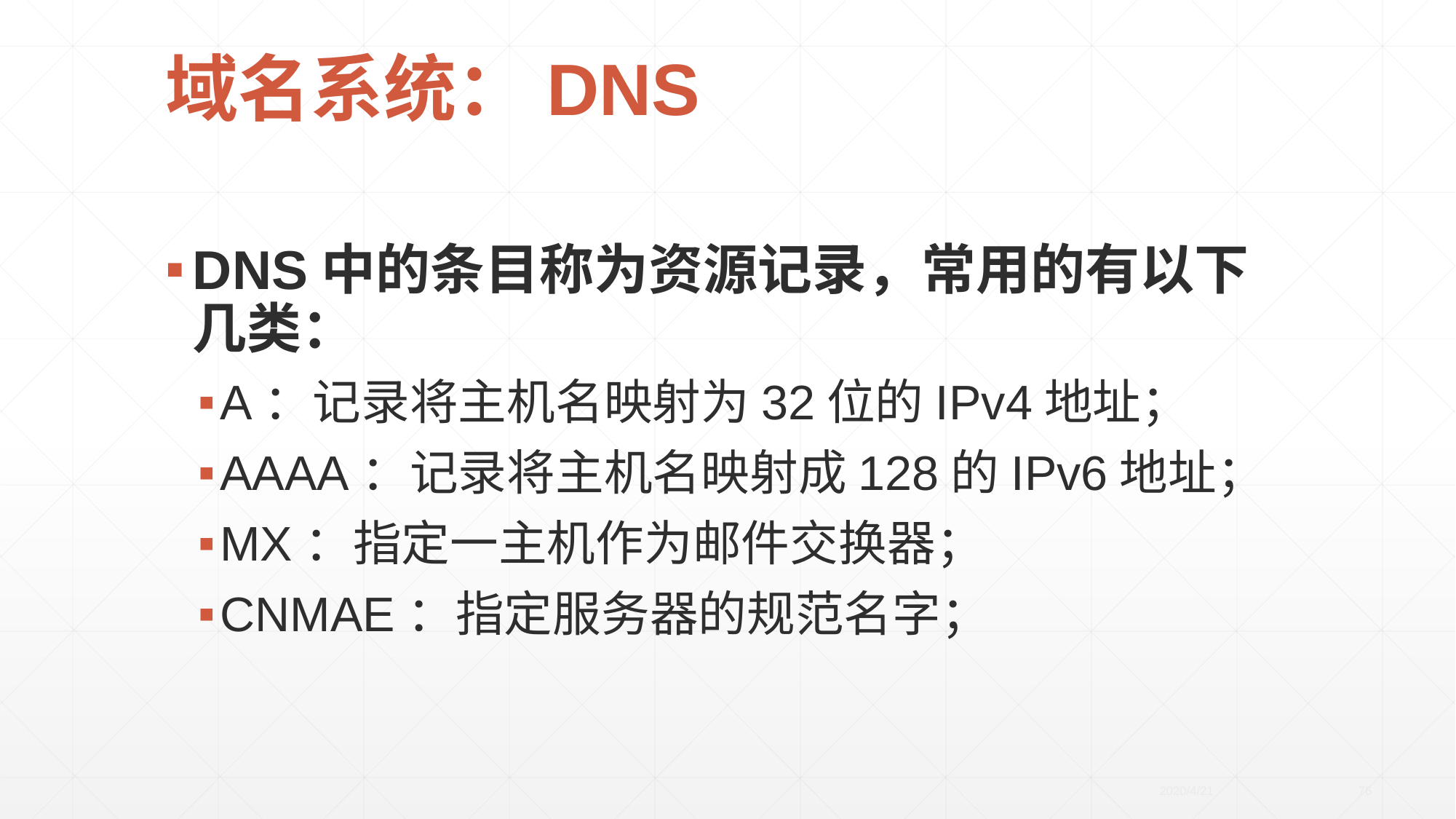

# 域名系统：DNS
DNS中的条目称为资源记录，常用的有以下几类：
A：记录将主机名映射为32位的IPv4地址；
AAAA：记录将主机名映射成128的IPv6地址；
MX：指定一主机作为邮件交换器；
CNMAE：指定服务器的规范名字；
2020/4/21
76